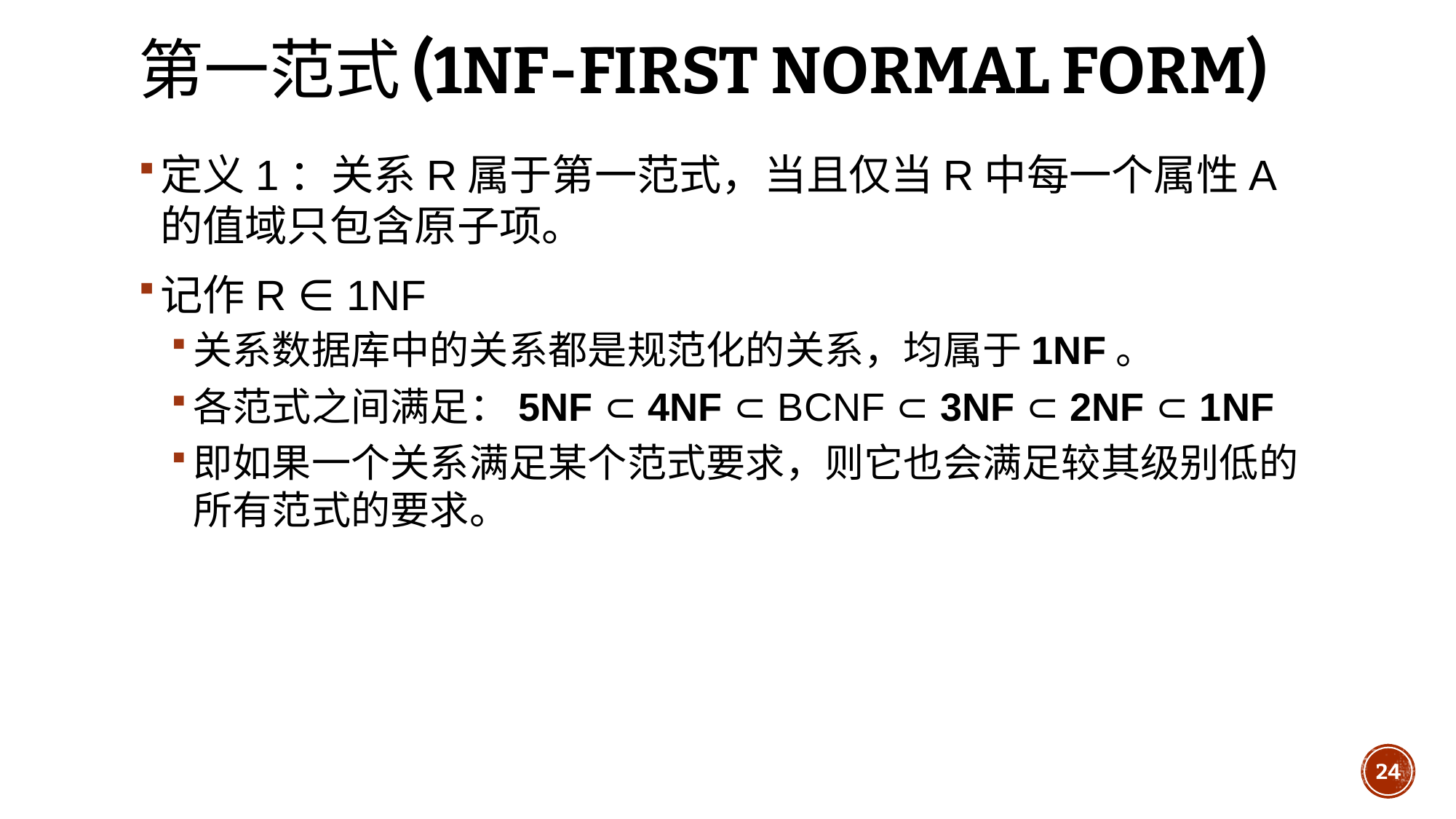

# 第一范式(1NF-First Normal Form)
定义1：关系R属于第一范式，当且仅当R中每一个属性A的值域只包含原子项。
记作R ∈ 1NF
关系数据库中的关系都是规范化的关系，均属于1NF。
各范式之间满足：5NF ⊂ 4NF ⊂ BCNF ⊂ 3NF ⊂ 2NF ⊂ 1NF
即如果一个关系满足某个范式要求，则它也会满足较其级别低的所有范式的要求。

24